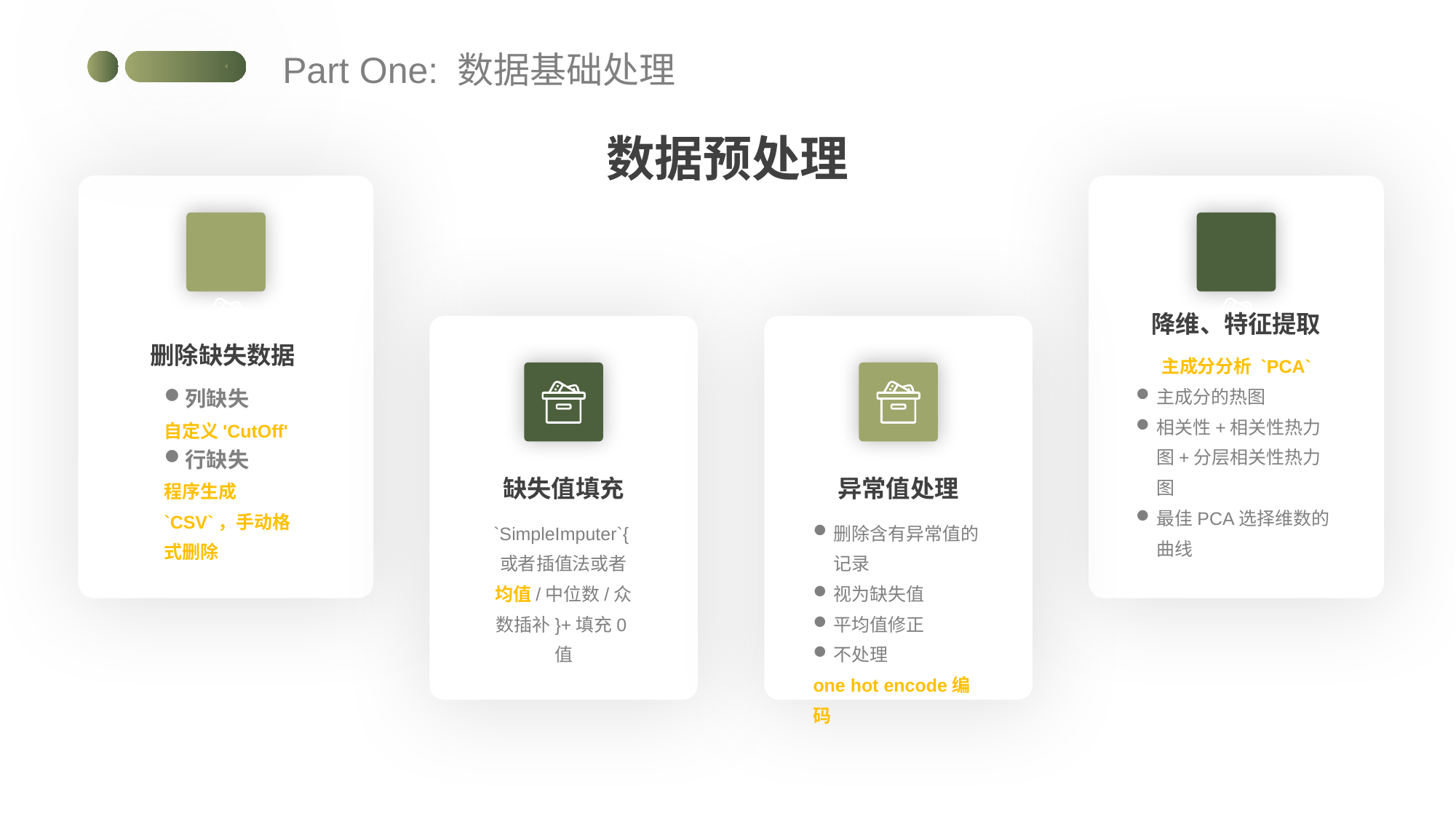

Part One: 数据基础处理

数据预处理

降维、特征提取

删除缺失数据
主成分分析 `PCA`
主成分的热图
相关性+相关性热力图+分层相关性热力图
最佳PCA选择维数的曲线

列缺失
自定义'CutOff'
行缺失
程序生成`CSV`，手动格式删除

缺失值填充
异常值处理
`SimpleImputer`{或者插值法或者均值/中位数/众数插补}+填充0值
删除含有异常值的记录
视为缺失值
平均值修正
不处理
one hot encode编码